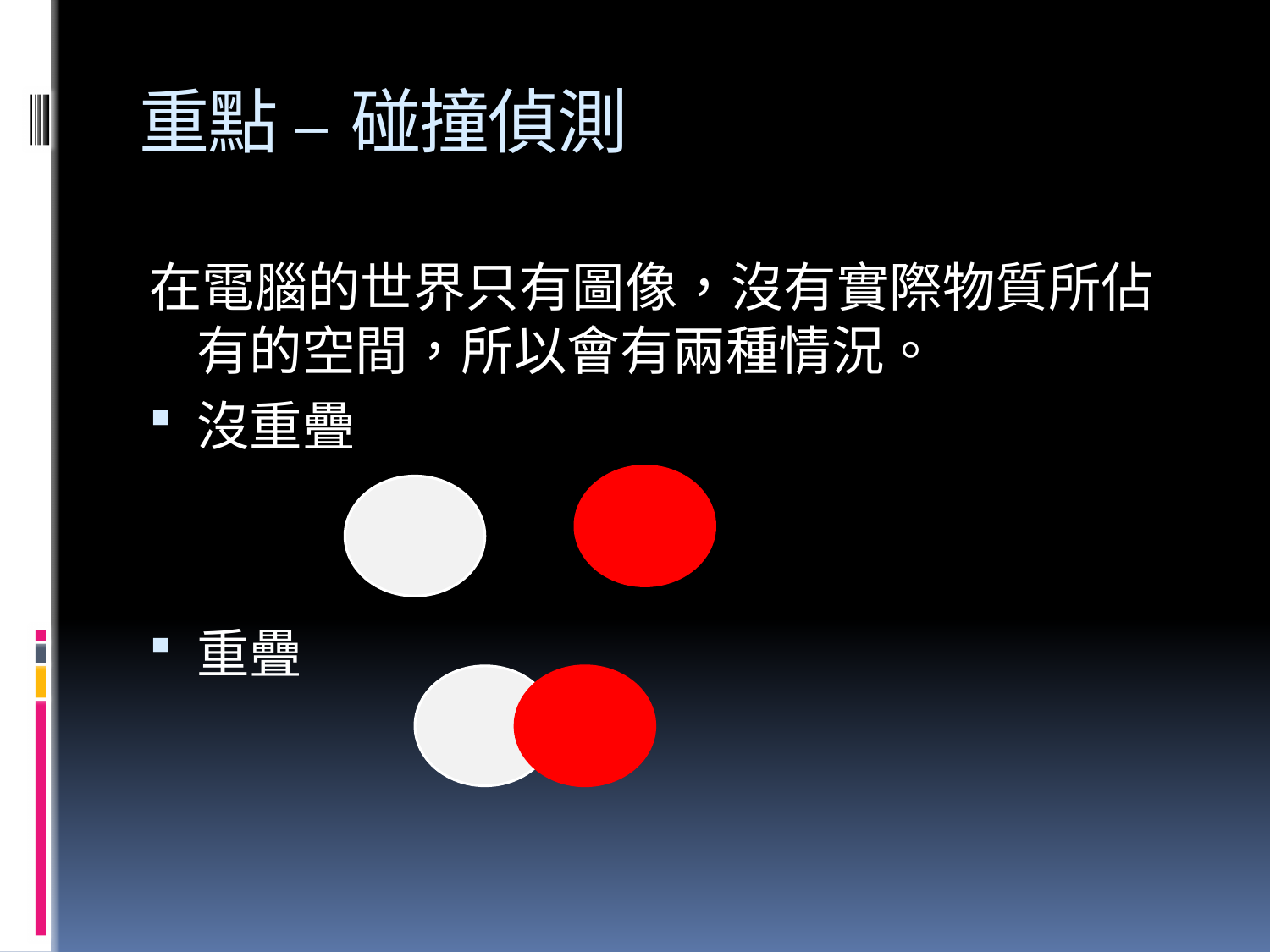

# 重點-碰撞偵測
在電腦的世界只有圖像，沒有實際物質所佔有的空間，所以會有兩種情況。
沒重疊

重疊